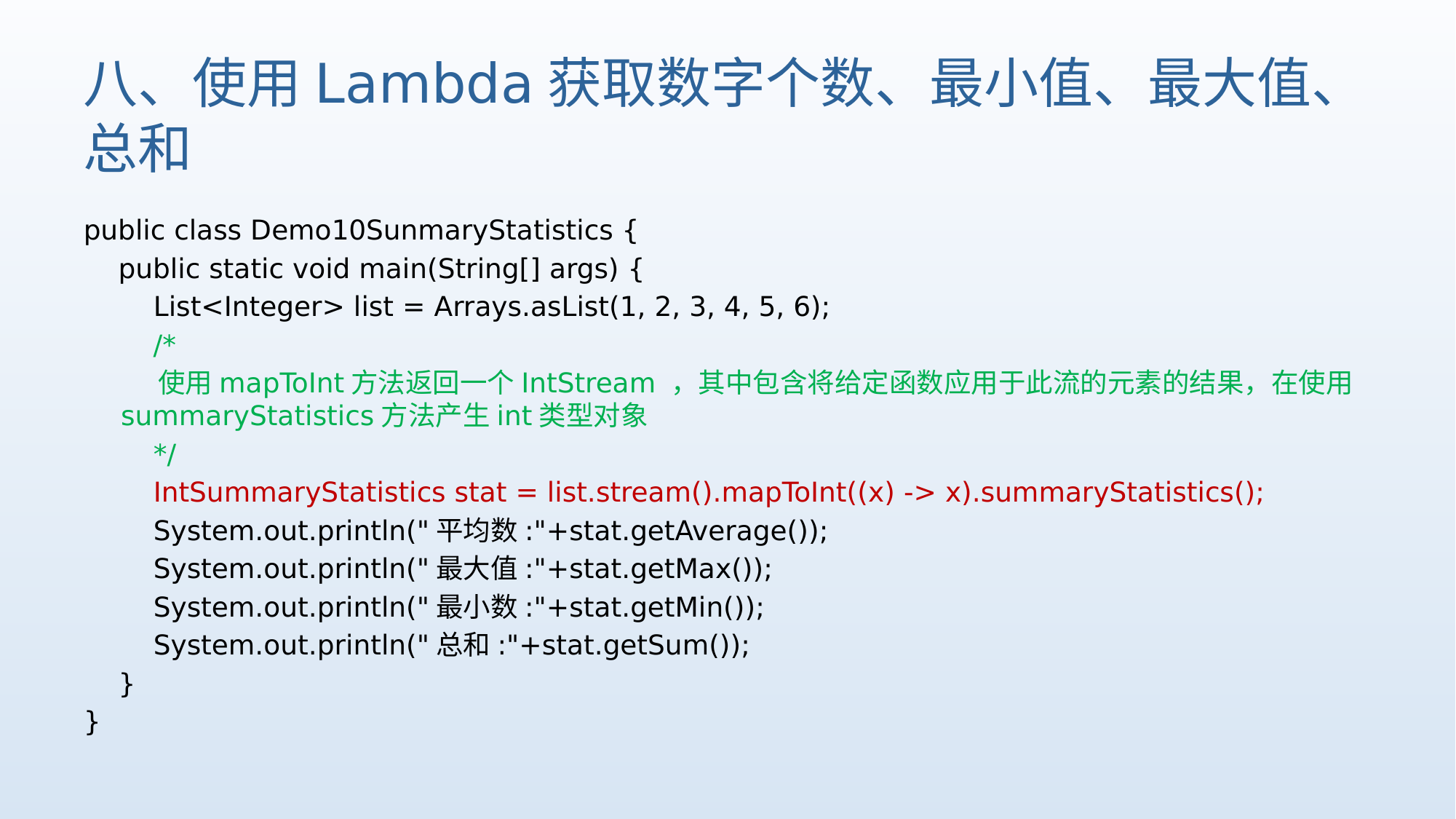

# 八、使用Lambda获取数字个数、最小值、最大值、总和
public class Demo10SunmaryStatistics {
    public static void main(String[] args) {
        List<Integer> list = Arrays.asList(1, 2, 3, 4, 5, 6);
        /*
           使用mapToInt方法返回一个IntStream ，其中包含将给定函数应用于此流的元素的结果，在使用        summaryStatistics方法产生int类型对象
        */
        IntSummaryStatistics stat = list.stream().mapToInt((x) -> x).summaryStatistics();
        System.out.println("平均数:"+stat.getAverage());
        System.out.println("最大值:"+stat.getMax());
        System.out.println("最小数:"+stat.getMin());
        System.out.println("总和:"+stat.getSum());
    }
}